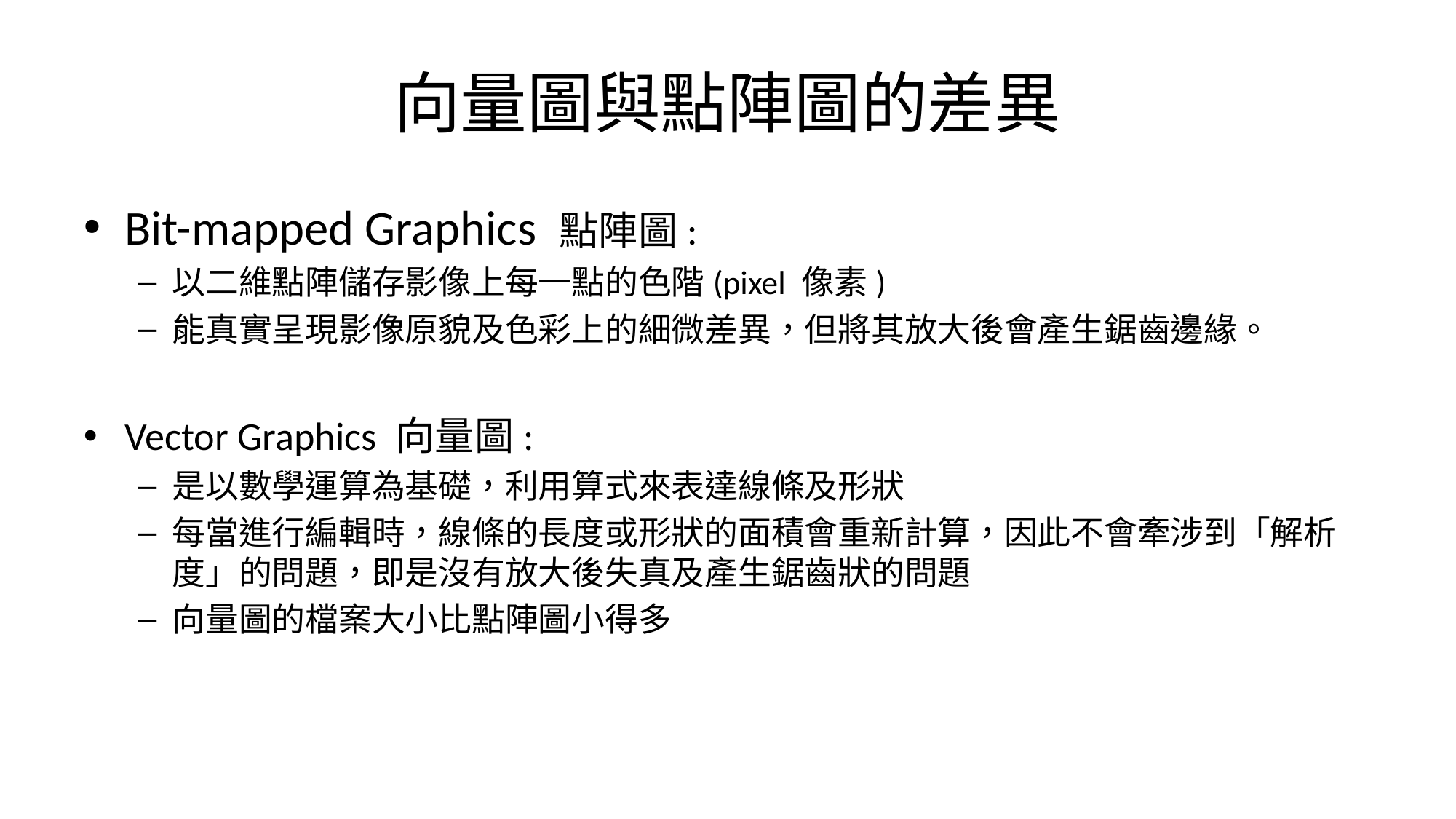

# 向量圖與點陣圖的差異
Bit-mapped Graphics 點陣圖:
以二維點陣儲存影像上每一點的色階(pixel 像素)
能真實呈現影像原貌及色彩上的細微差異，但將其放大後會產生鋸齒邊緣。

Vector Graphics 向量圖:
是以數學運算為基礎，利用算式來表達線條及形狀
每當進行編輯時，線條的長度或形狀的面積會重新計算，因此不會牽涉到「解析度」的問題，即是沒有放大後失真及產生鋸齒狀的問題
向量圖的檔案大小比點陣圖小得多